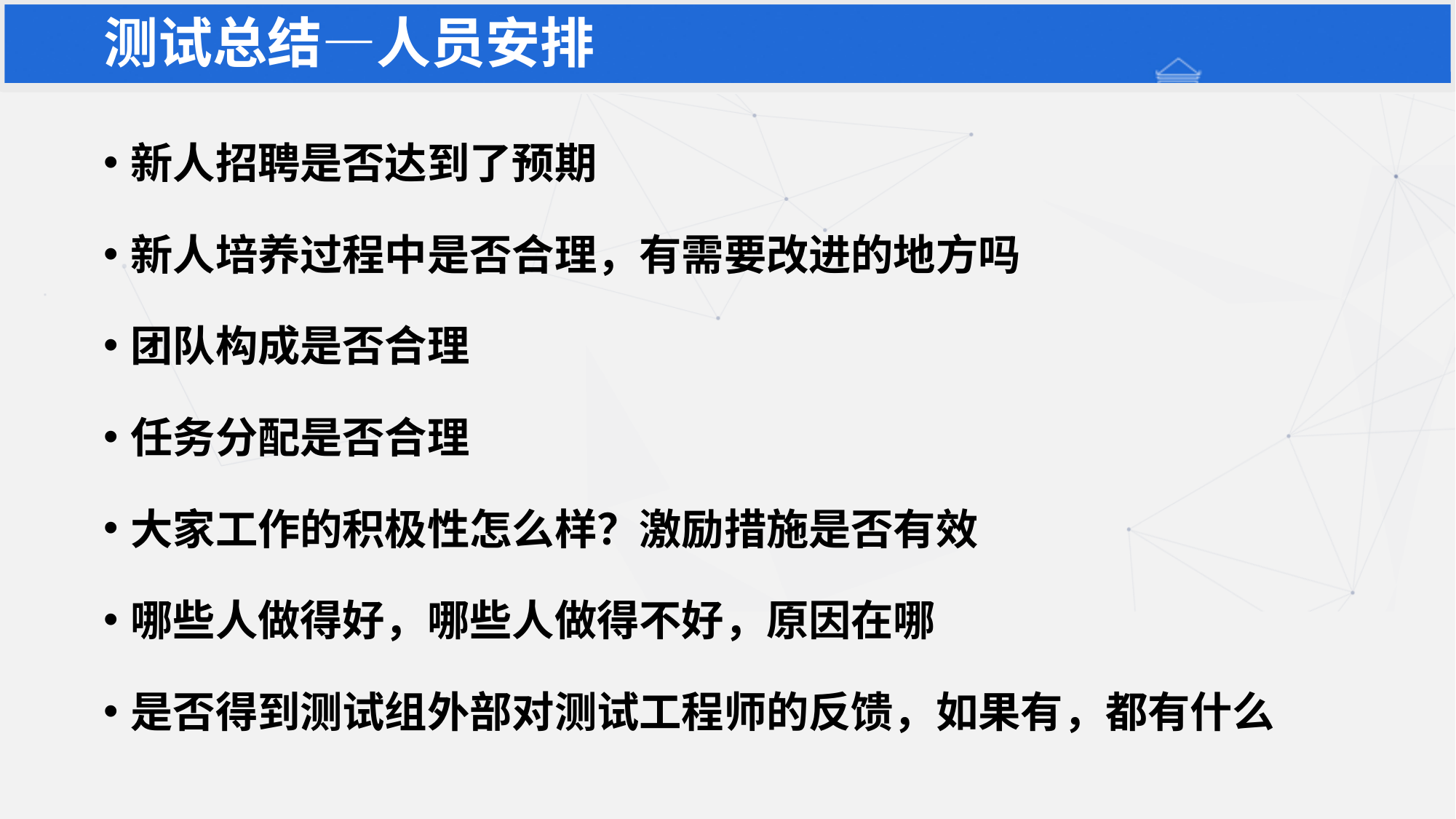

测试总结—人员安排
新人招聘是否达到了预期
新人培养过程中是否合理，有需要改进的地方吗
团队构成是否合理
任务分配是否合理
大家工作的积极性怎么样？激励措施是否有效
哪些人做得好，哪些人做得不好，原因在哪
是否得到测试组外部对测试工程师的反馈，如果有，都有什么